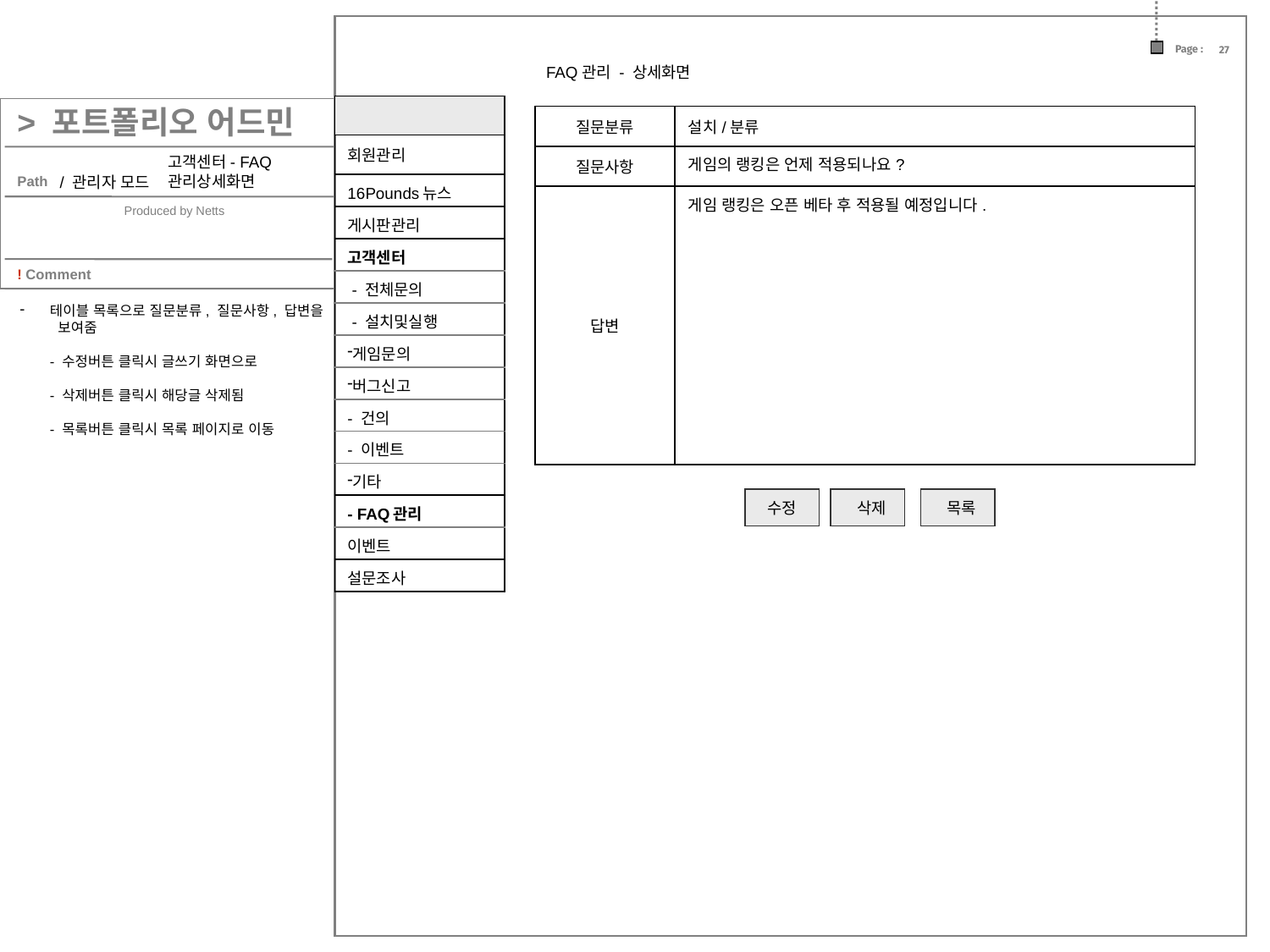

FAQ관리 - 상세화면
|  |
| --- |
| 회원관리 |
| 16Pounds뉴스 |
| 게시판관리 |
| 고객센터 |
| - 전체문의 |
| - 설치및실행 |
| 게임문의 |
| 버그신고 |
| - 건의 |
| - 이벤트 |
| 기타 |
| - FAQ관리 |
| 이벤트 |
| 설문조사 |
| 질문분류 | 설치/분류 |
| --- | --- |
| 질문사항 | 게임의 랭킹은 언제 적용되나요? |
| 답변 | 게임 랭킹은 오픈 베타 후 적용될 예정입니다. |
# 고객센터- FAQ관리상세화면
/ 관리자 모드

테이블 목록으로 질문분류, 질문사항, 답변을
  보여줌
- 수정버튼 클릭시 글쓰기 화면으로
- 삭제버튼 클릭시 해당글 삭제됨
- 목록버튼 클릭시 목록 페이지로 이동

수정
 삭제
 목록